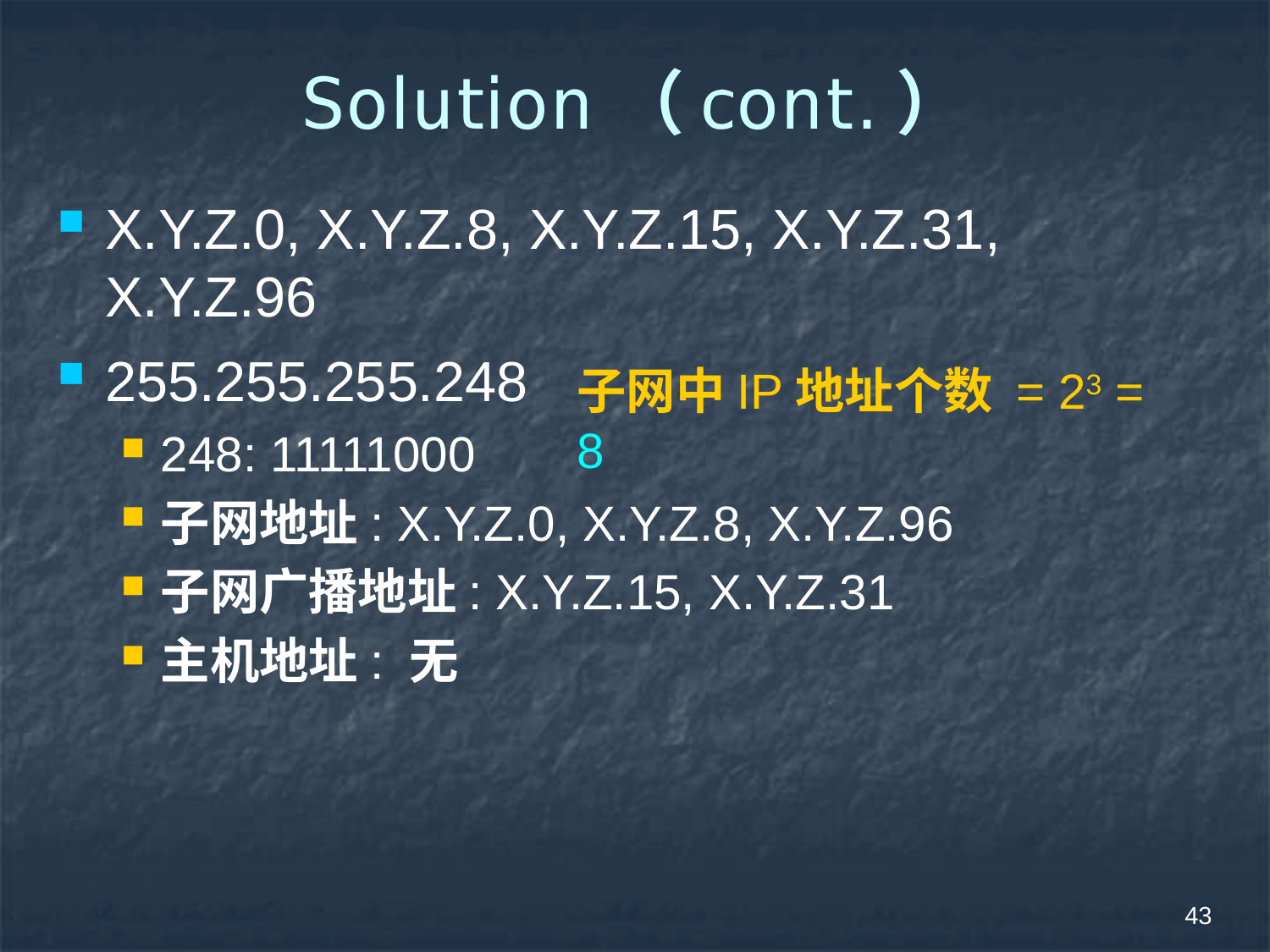

# Solution（cont.）
X.Y.Z.0, X.Y.Z.8, X.Y.Z.15, X.Y.Z.31, X.Y.Z.96
255.255.255.248
248: 11111000
子网地址: X.Y.Z.0, X.Y.Z.8, X.Y.Z.96
子网广播地址: X.Y.Z.15, X.Y.Z.31
主机地址: 无
子网中IP地址个数 = 23 = 8
43